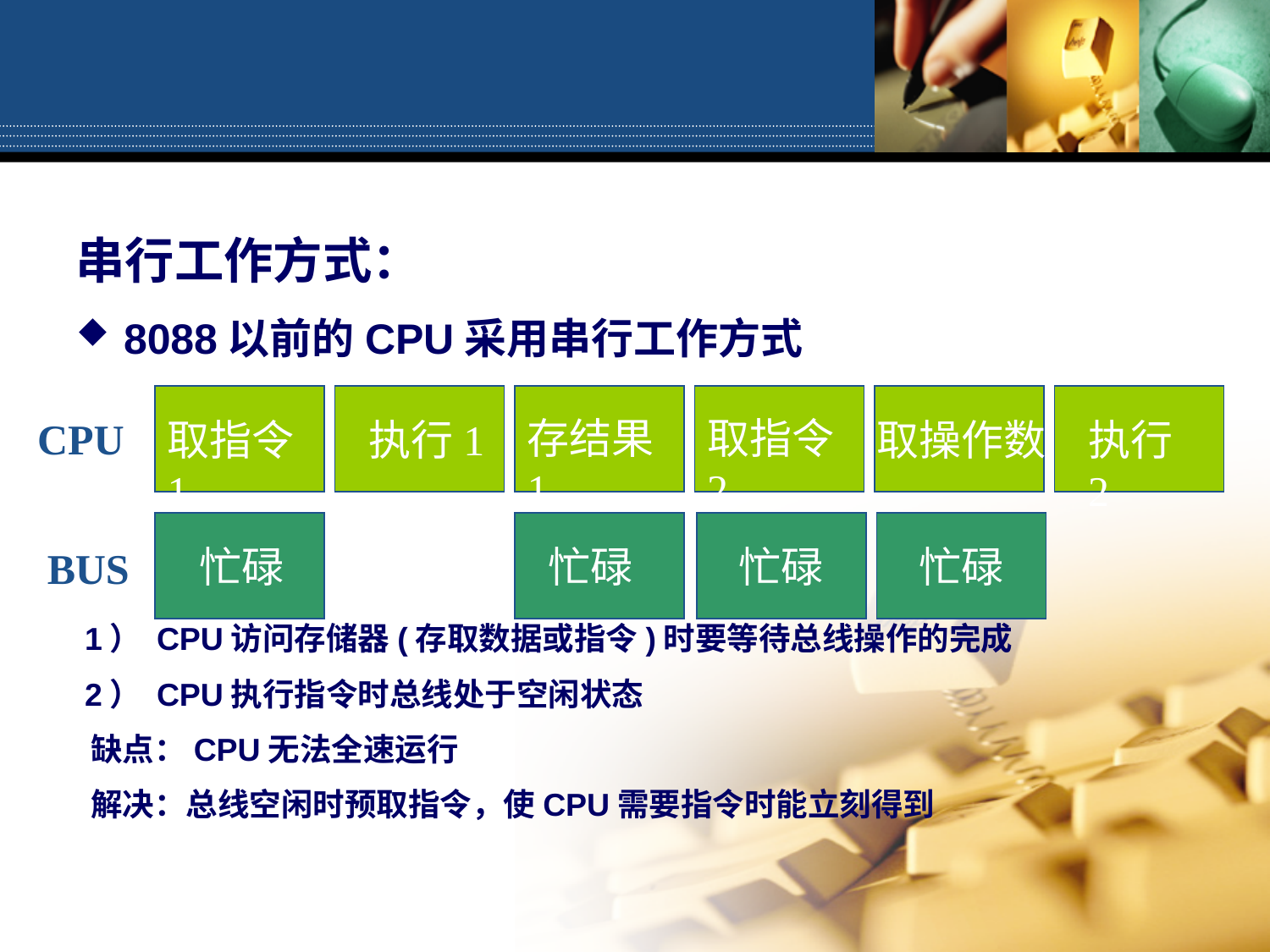

串行工作方式：
8088以前的CPU采用串行工作方式

 1） CPU访问存储器(存取数据或指令)时要等待总线操作的完成
 2） CPU执行指令时总线处于空闲状态
 缺点：CPU无法全速运行
 解决：总线空闲时预取指令，使CPU需要指令时能立刻得到

存结果1
取指令2
CPU
取指令1
执行1
取操作数
执行2

忙碌
忙碌
忙碌
忙碌
BUS